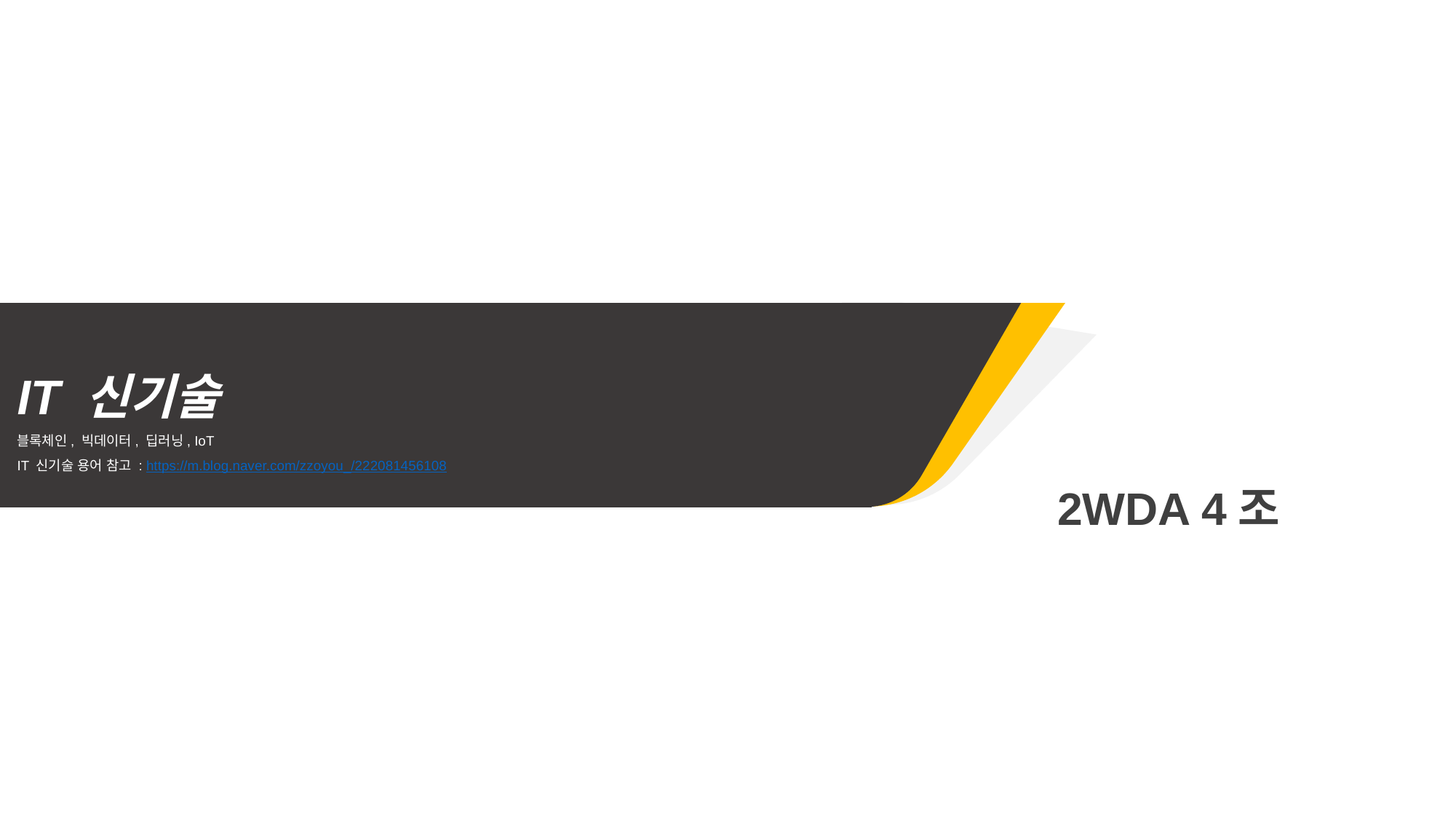

IT 신기술
블록체인, 빅데이터, 딥러닝, IoT
IT 신기술 용어 참고 : https://m.blog.naver.com/zzoyou_/222081456108

2WDA 4조